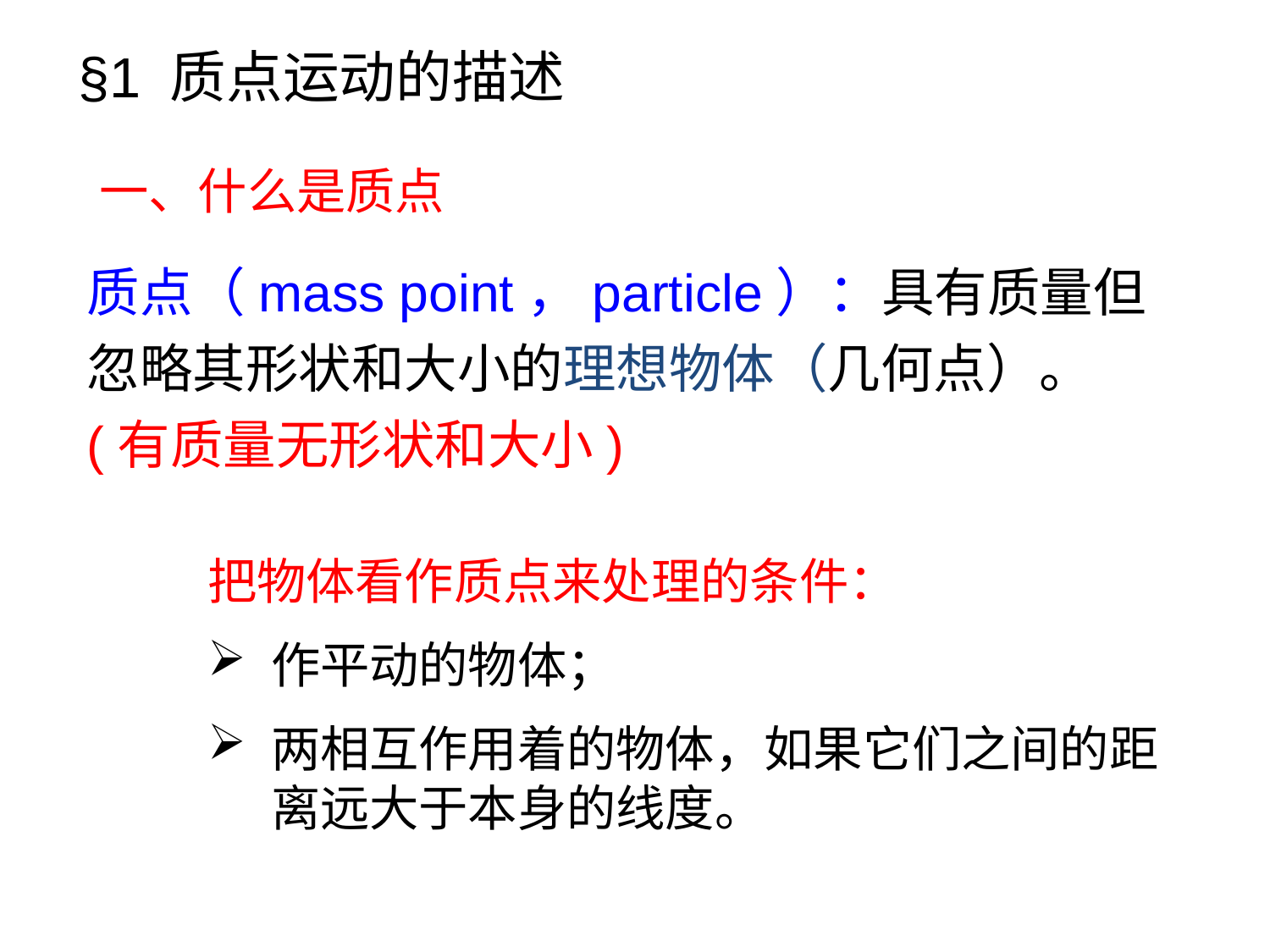

§1 质点运动的描述
一、什么是质点
质点（mass point，particle）：具有质量但忽略其形状和大小的理想物体（几何点）。
(有质量无形状和大小)
把物体看作质点来处理的条件：
作平动的物体；
两相互作用着的物体，如果它们之间的距离远大于本身的线度。